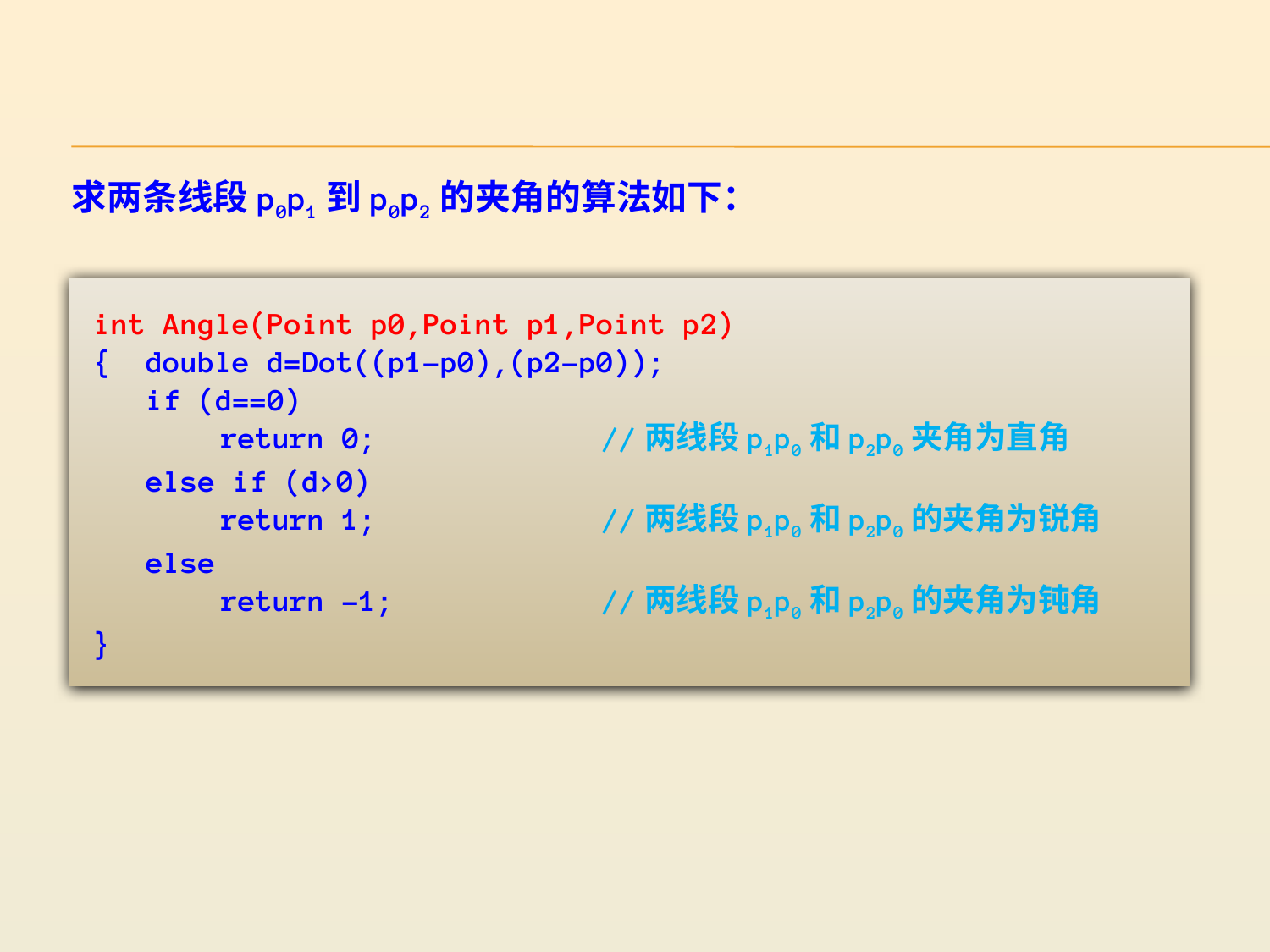

求两条线段p0p1到p0p2的夹角的算法如下：
int Angle(Point p0,Point p1,Point p2)
{  double d=Dot((p1-p0),(p2-p0));
   if (d==0)
  	return 0;		//两线段p1p0和p2p0夹角为直角
   else if (d>0)
	return 1;		//两线段p1p0和p2p0的夹角为锐角
   else
	return -1;		//两线段p1p0和p2p0的夹角为钝角
}